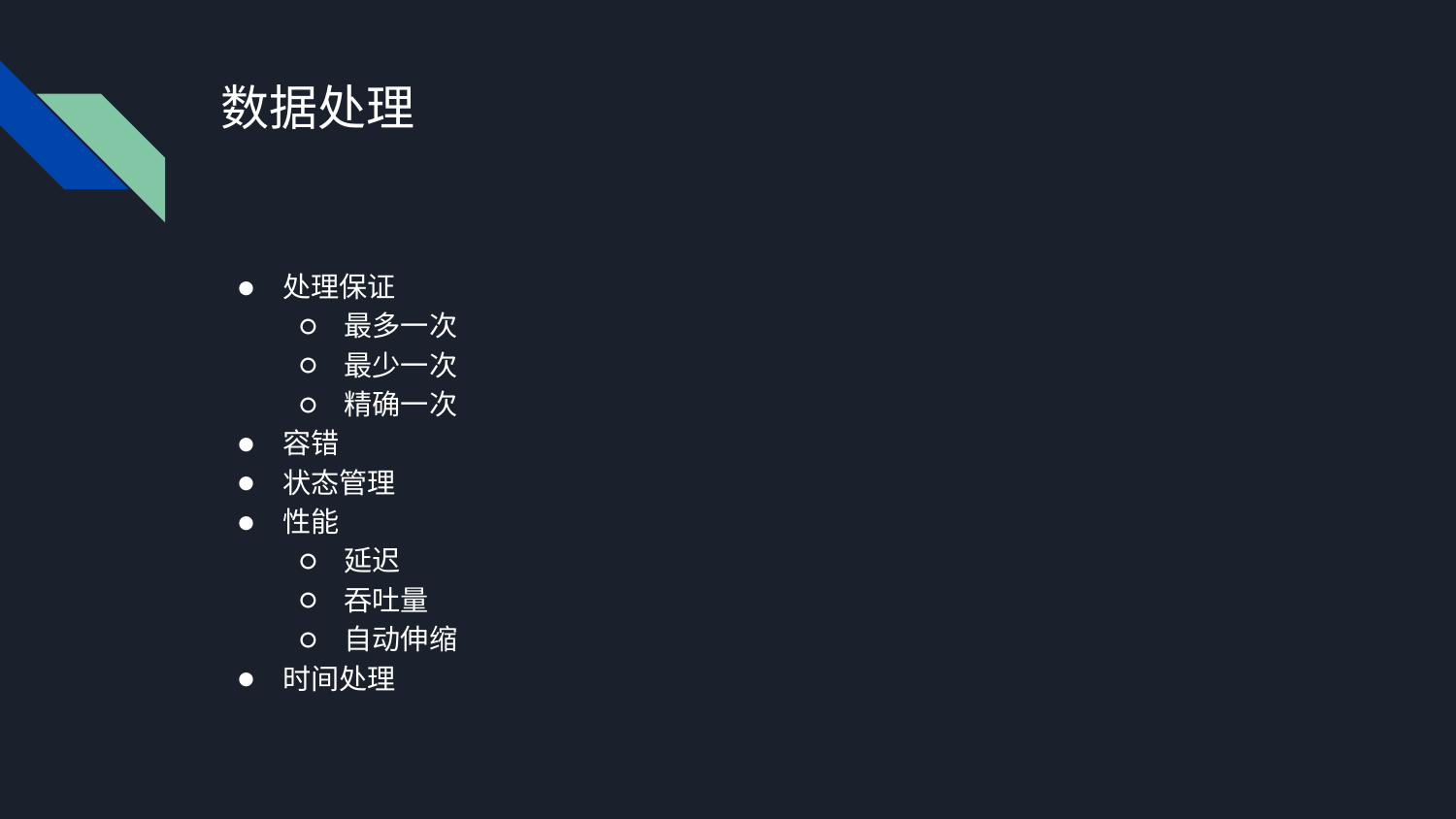

# 数据处理
处理保证
最多一次
最少一次
精确一次
容错
状态管理
性能
延迟
吞吐量
自动伸缩
时间处理